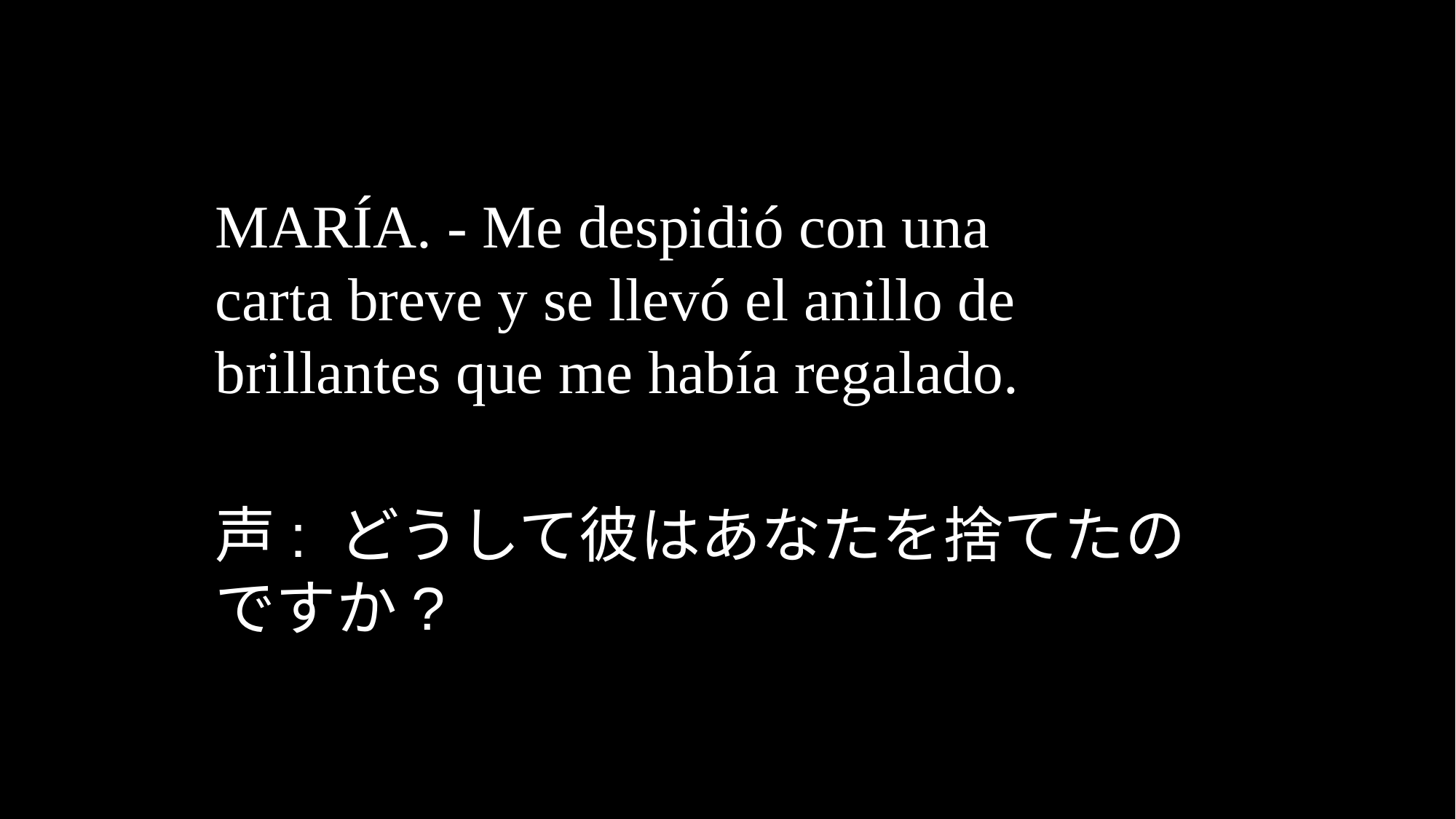

MARÍA. - Me despidió con una carta breve y se llevó el anillo de brillantes que me había regalado.

声: どうして彼はあなたを捨てたのですか?